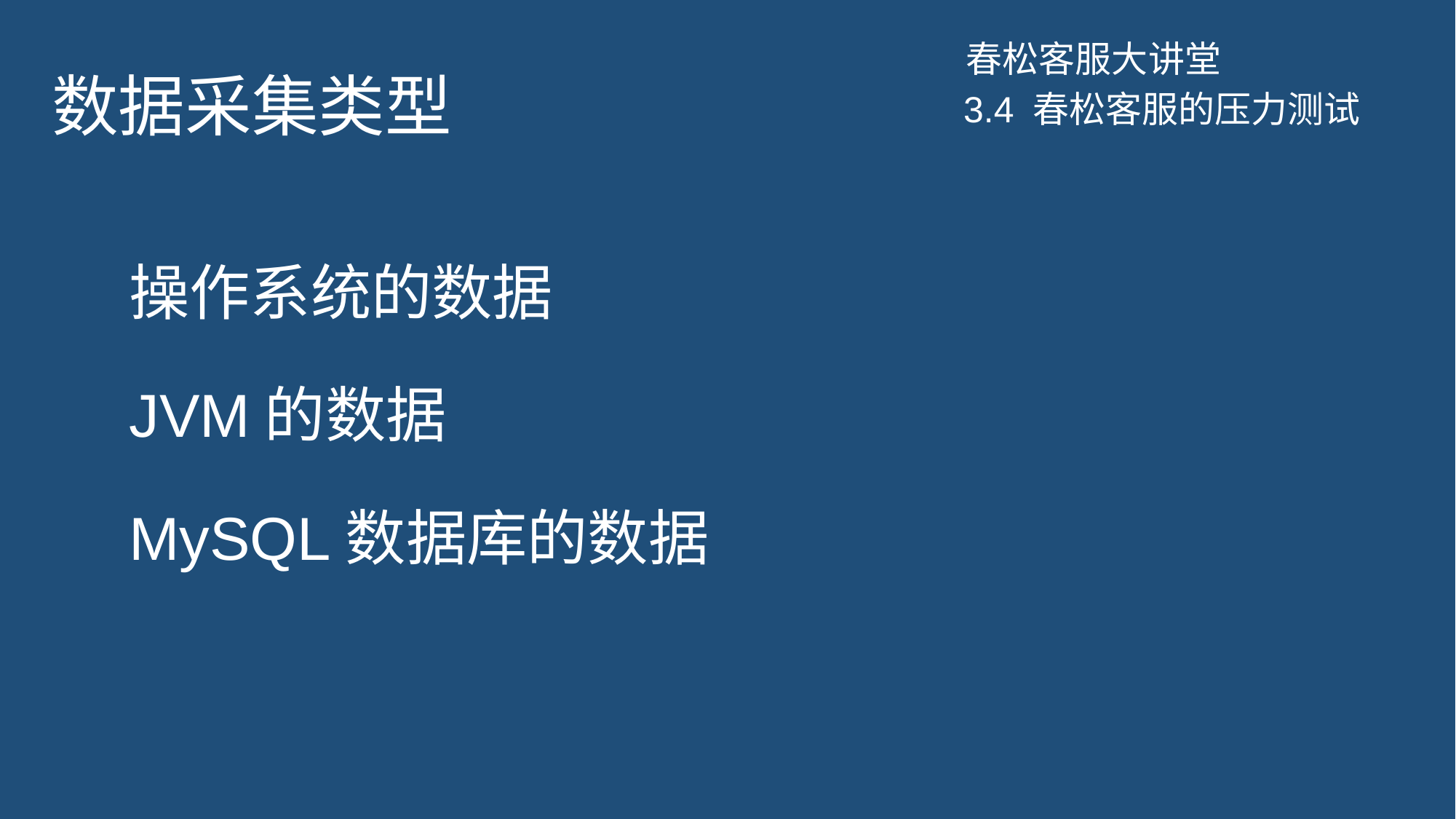

# 数据采集类型
春松客服大讲堂
3.4 春松客服的压力测试
操作系统的数据
JVM的数据
MySQL数据库的数据